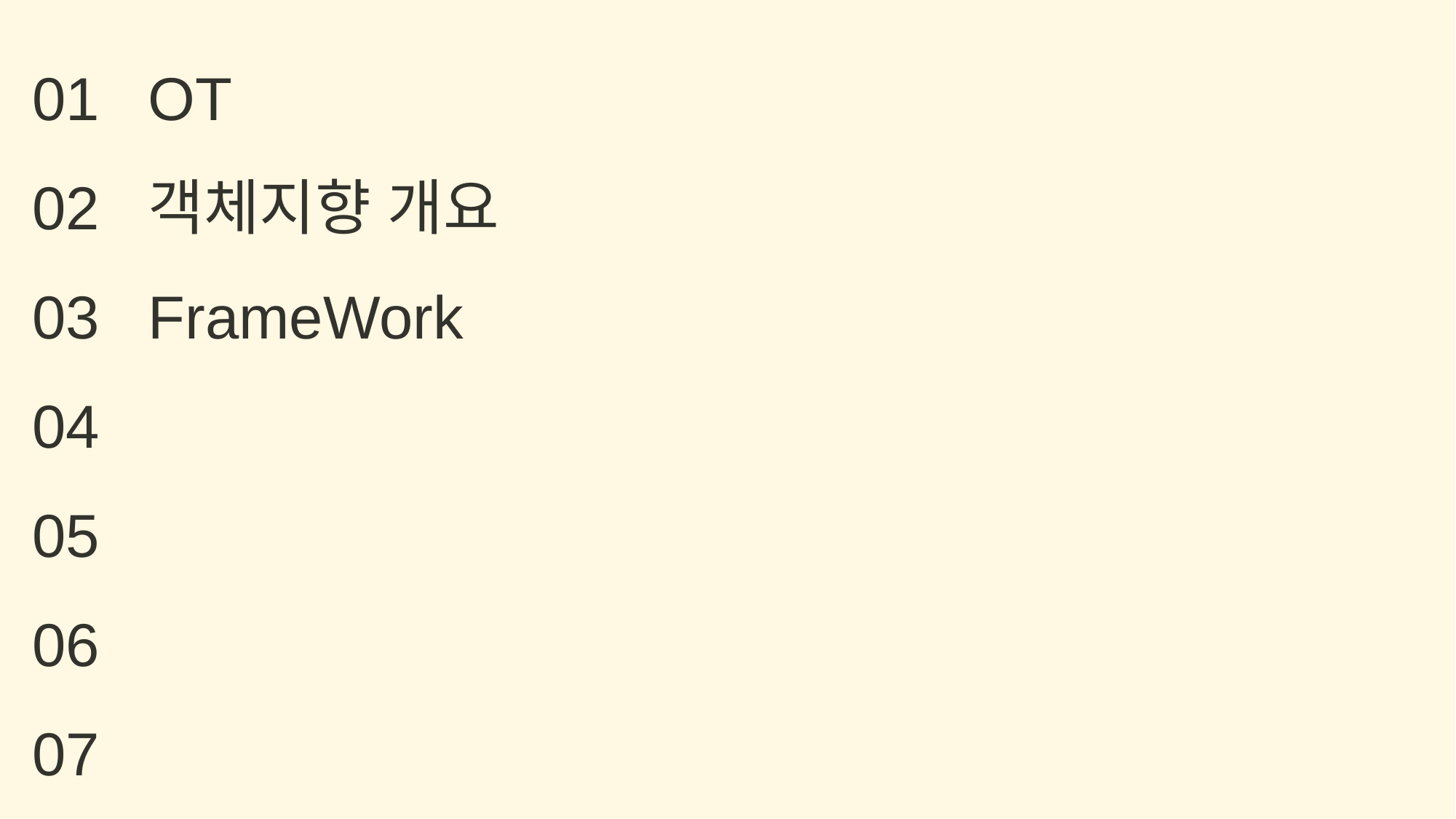

OT
객체지향 개요
FrameWork

01
02
03
04
05
06
07